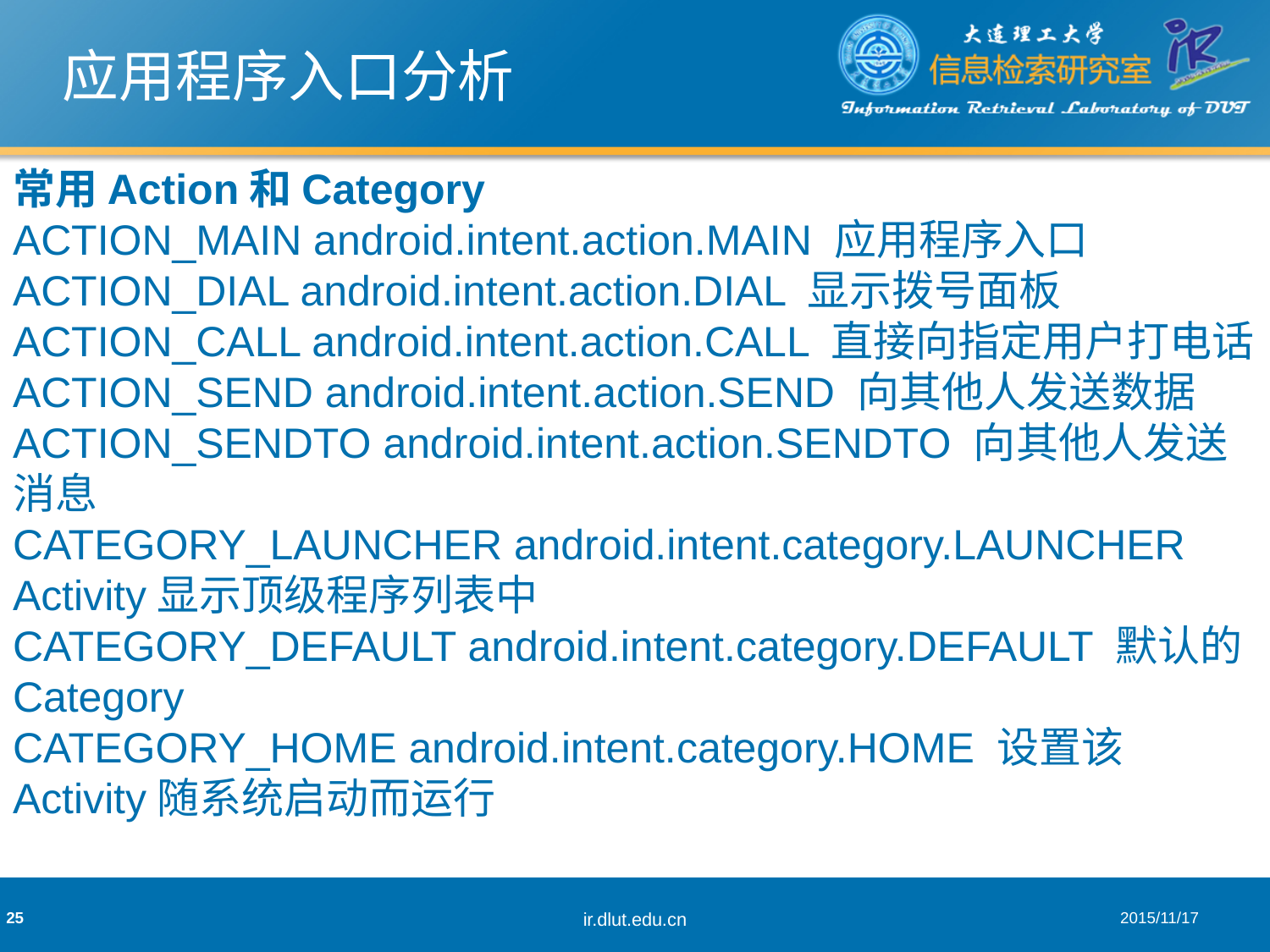

# 应用程序入口分析
常用Action和Category
ACTION_MAIN android.intent.action.MAIN 应用程序入口
ACTION_DIAL android.intent.action.DIAL 显示拨号面板
ACTION_CALL android.intent.action.CALL 直接向指定用户打电话
ACTION_SEND android.intent.action.SEND 向其他人发送数据
ACTION_SENDTO android.intent.action.SENDTO 向其他人发送消息
CATEGORY_LAUNCHER android.intent.category.LAUNCHER Activity显示顶级程序列表中
CATEGORY_DEFAULT android.intent.category.DEFAULT 默认的Category
CATEGORY_HOME android.intent.category.HOME 设置该Activity随系统启动而运行